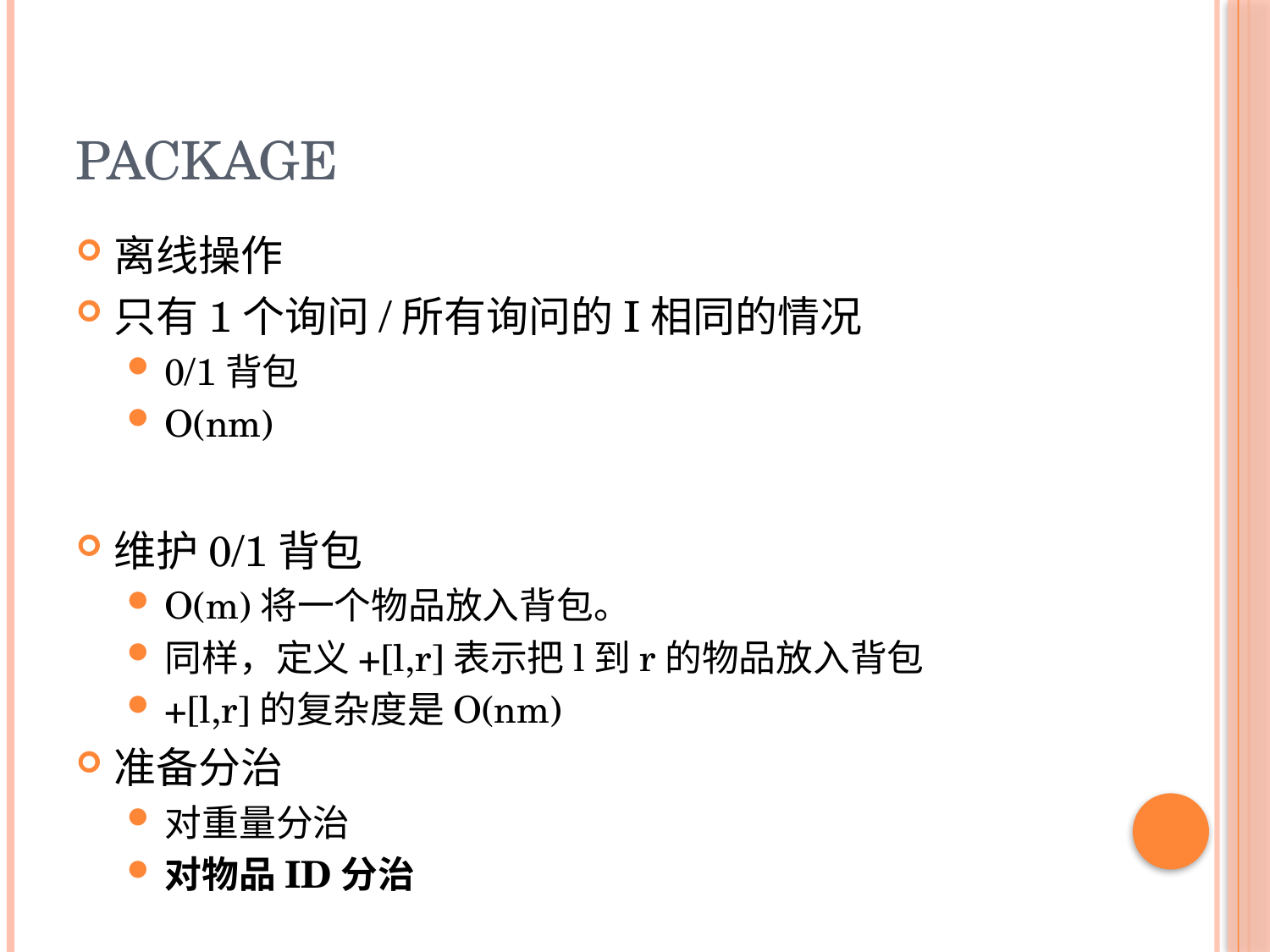

# Package
离线操作
只有1个询问/所有询问的I相同的情况
0/1背包
O(nm)

维护0/1背包
O(m)将一个物品放入背包。
同样，定义+[l,r]表示把l到r的物品放入背包
+[l,r]的复杂度是O(nm)
准备分治
对重量分治
对物品ID分治